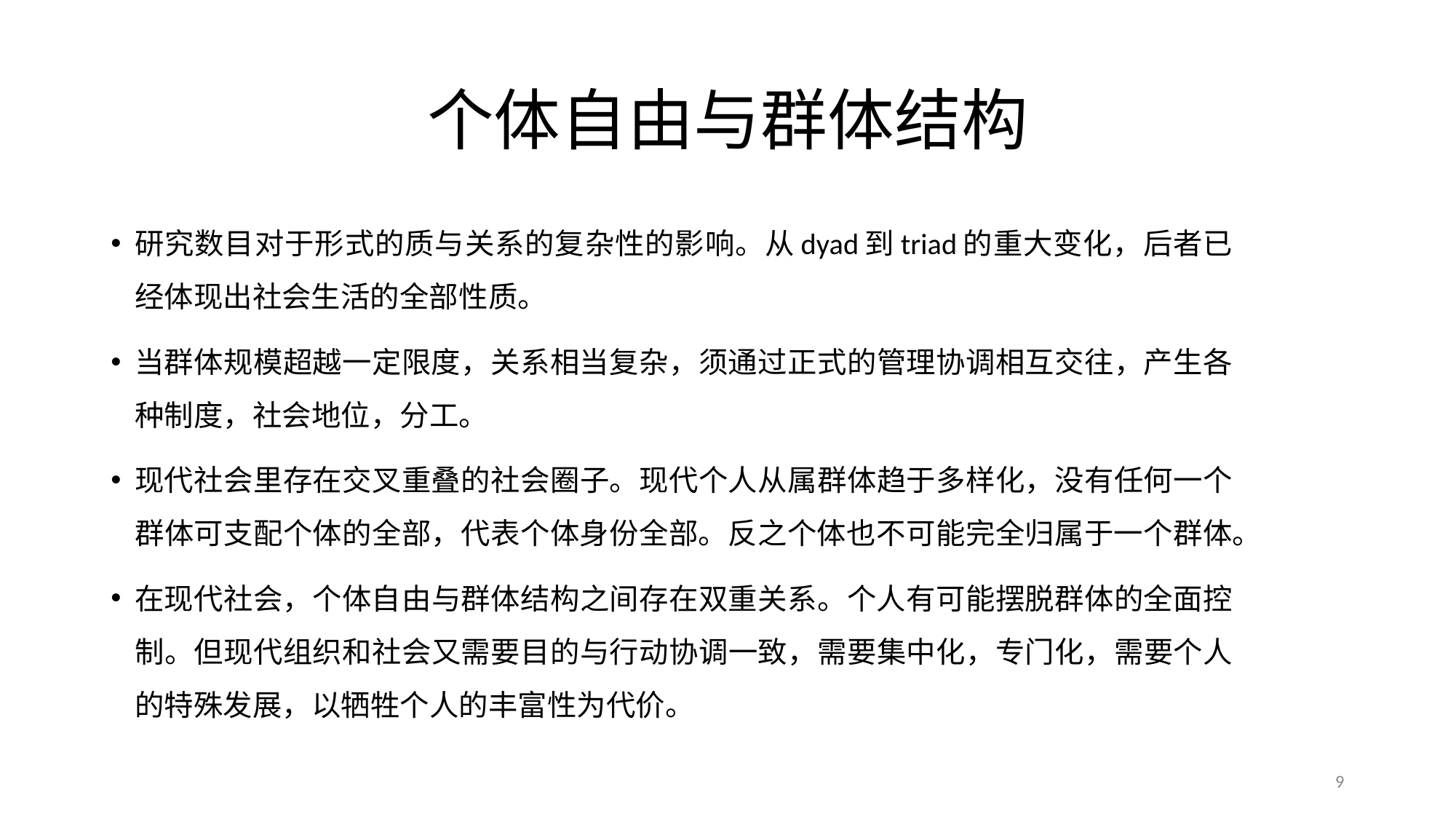

# 个体自由与群体结构
研究数目对于形式的质与关系的复杂性的影响。从dyad到triad的重大变化，后者已经体现出社会生活的全部性质。
当群体规模超越一定限度，关系相当复杂，须通过正式的管理协调相互交往，产生各种制度，社会地位，分工。
现代社会里存在交叉重叠的社会圈子。现代个人从属群体趋于多样化，没有任何一个群体可支配个体的全部，代表个体身份全部。反之个体也不可能完全归属于一个群体。
在现代社会，个体自由与群体结构之间存在双重关系。个人有可能摆脱群体的全面控制。但现代组织和社会又需要目的与行动协调一致，需要集中化，专门化，需要个人的特殊发展，以牺牲个人的丰富性为代价。

9